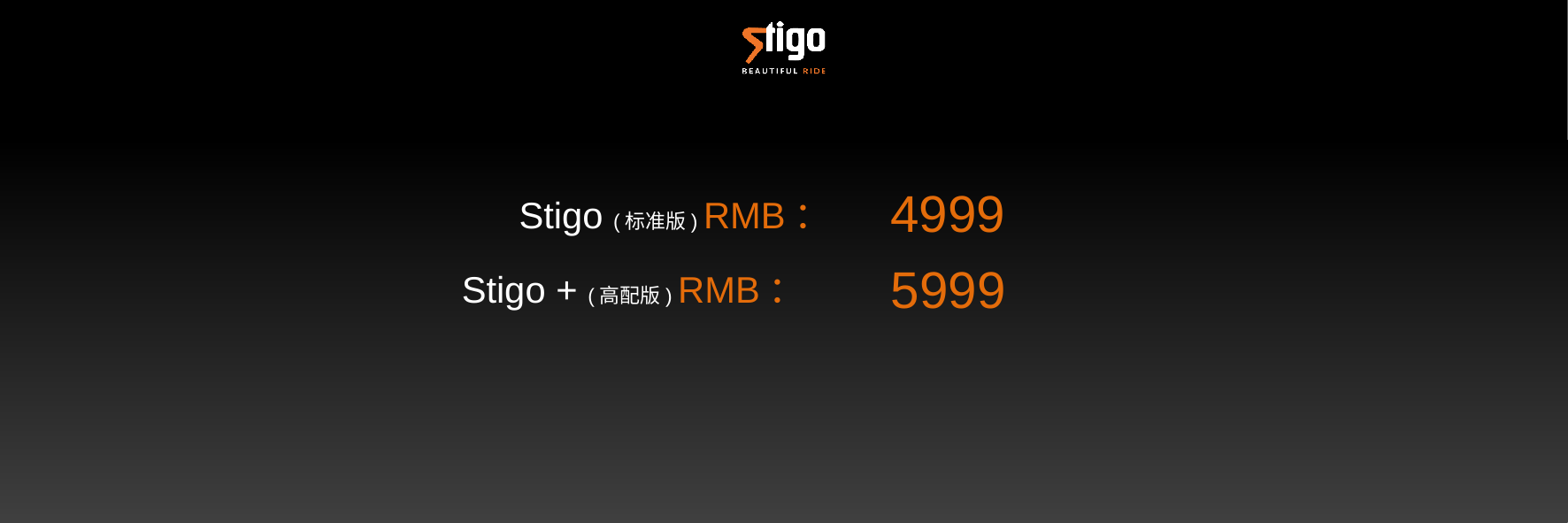

Stigo (标准版) RMB：
4999
Stigo + (高配版) RMB：
5999